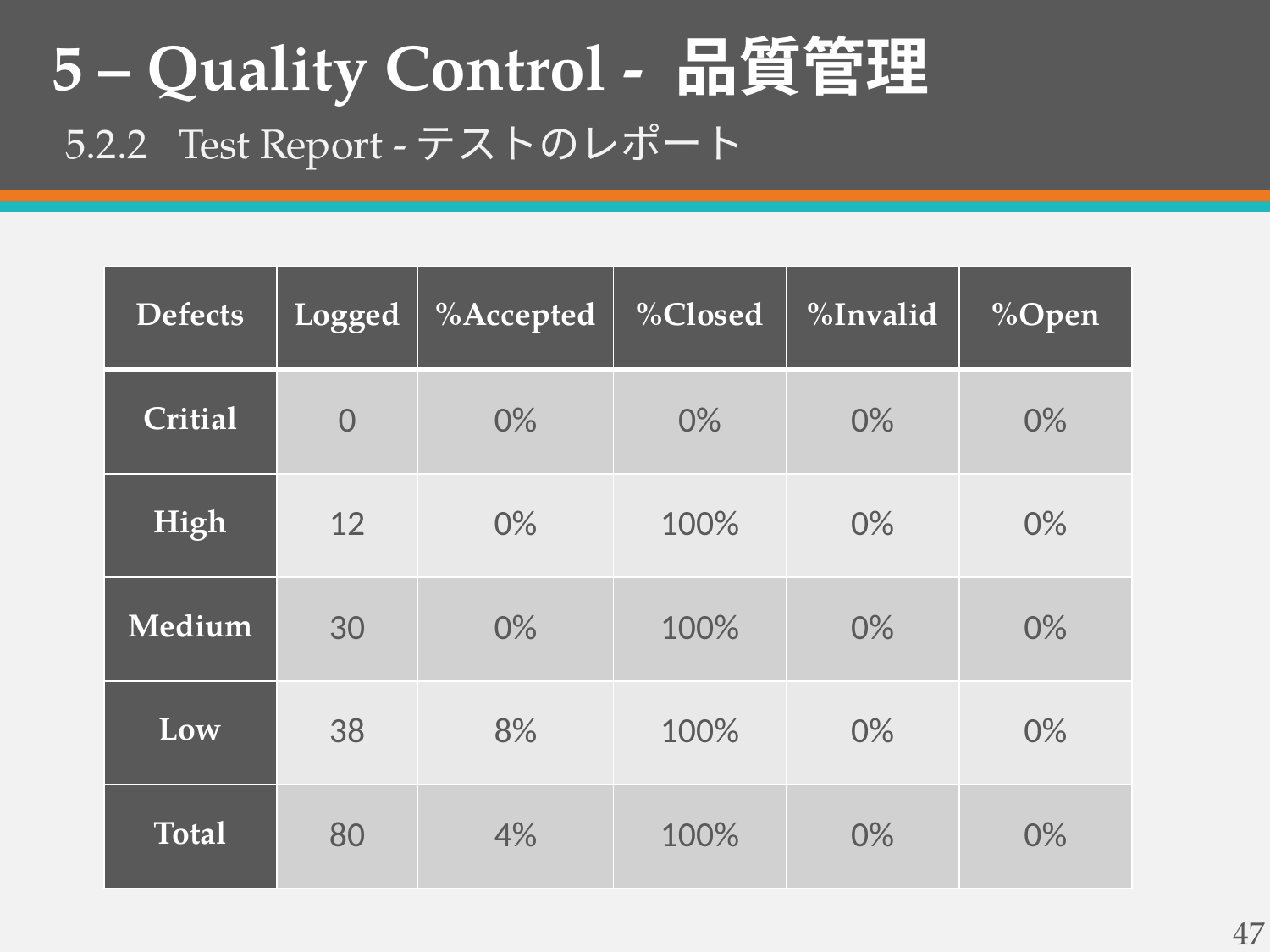

5 – Quality Control - 品質管理
5.2.2   Test Report -テストのレポート
| Defects | Logged | %Accepted | %Closed | %Invalid | %Open |
| --- | --- | --- | --- | --- | --- |
| Critial | 0 | 0% | 0% | 0% | 0% |
| High | 12 | 0% | 100% | 0% | 0% |
| Medium | 30 | 0% | 100% | 0% | 0% |
| Low | 38 | 8% | 100% | 0% | 0% |
| Total | 80 | 4% | 100% | 0% | 0% |
47